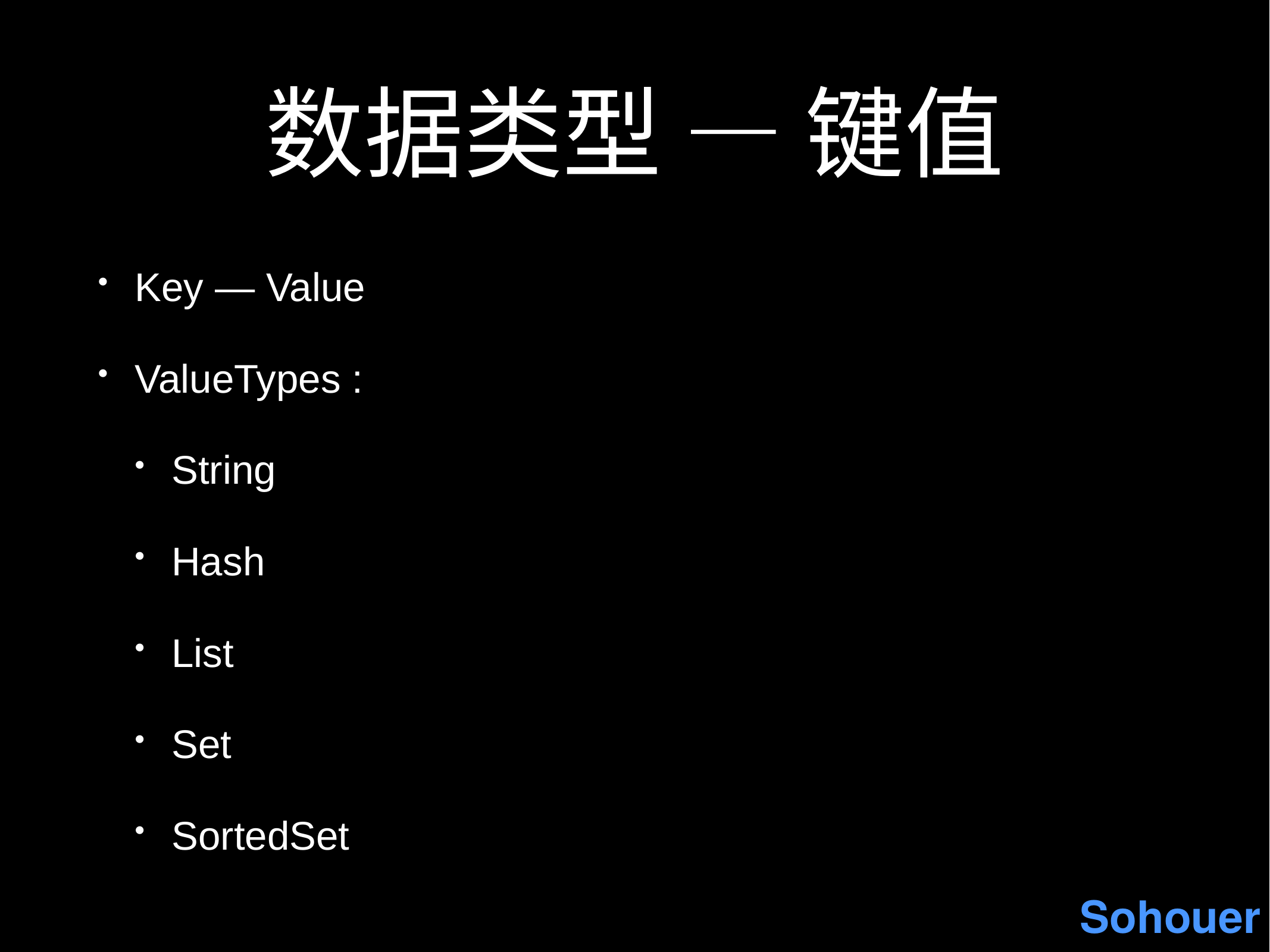

# 数据类型 — 键值
Key — Value
ValueTypes :
String
Hash
List
Set
SortedSet